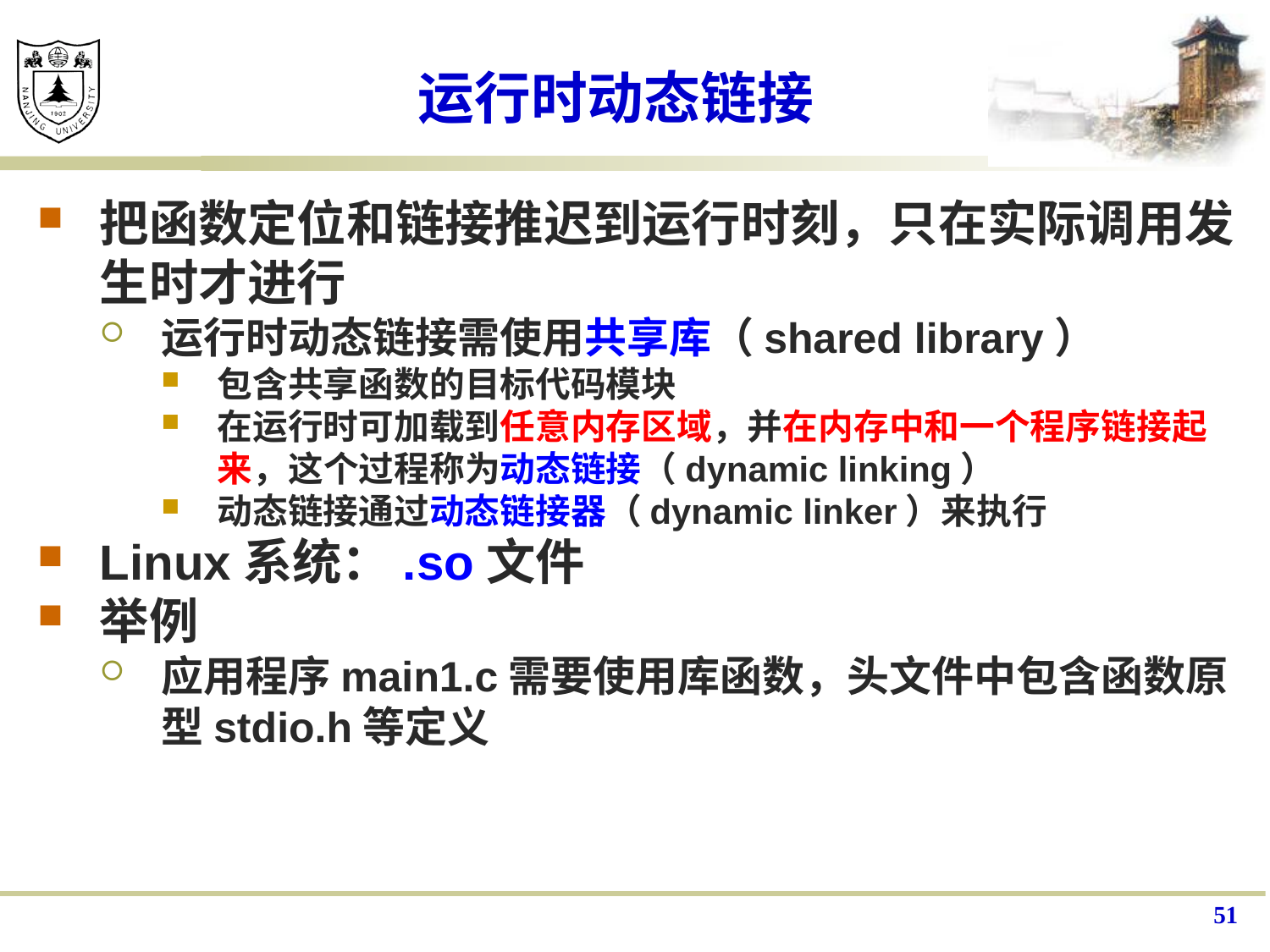

# 运行时动态链接
把函数定位和链接推迟到运行时刻，只在实际调用发生时才进行
运行时动态链接需使用共享库（shared library）
包含共享函数的目标代码模块
在运行时可加载到任意内存区域，并在内存中和一个程序链接起来，这个过程称为动态链接（dynamic linking）
动态链接通过动态链接器（dynamic linker）来执行
Linux系统：.so文件
举例
应用程序main1.c需要使用库函数，头文件中包含函数原型stdio.h等定义

51